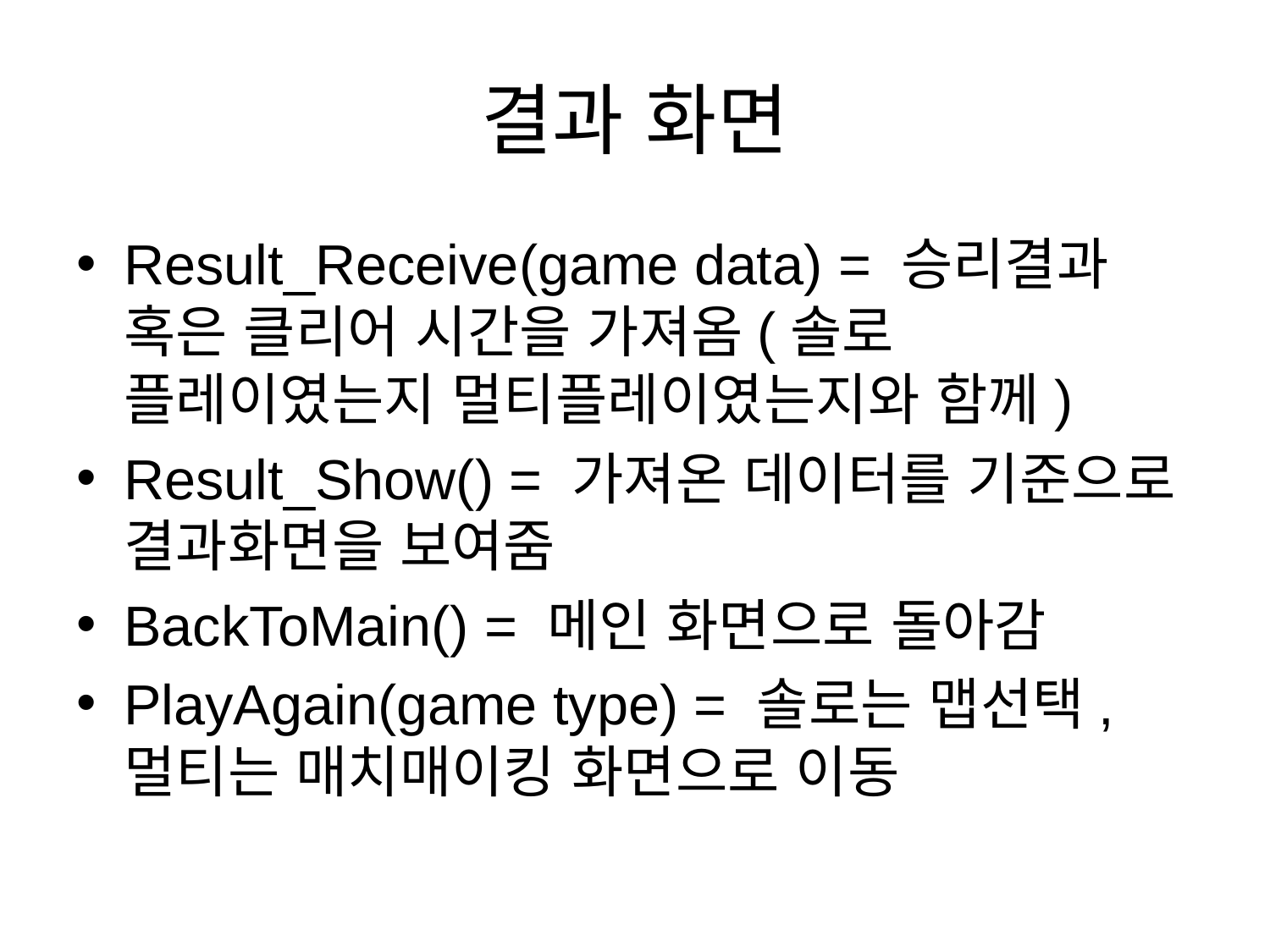

# 결과 화면
Result_Receive(game data) = 승리결과 혹은 클리어 시간을 가져옴(솔로 플레이였는지 멀티플레이였는지와 함께)
Result_Show() = 가져온 데이터를 기준으로 결과화면을 보여줌
BackToMain() = 메인 화면으로 돌아감
PlayAgain(game type) = 솔로는 맵선택, 멀티는 매치매이킹 화면으로 이동